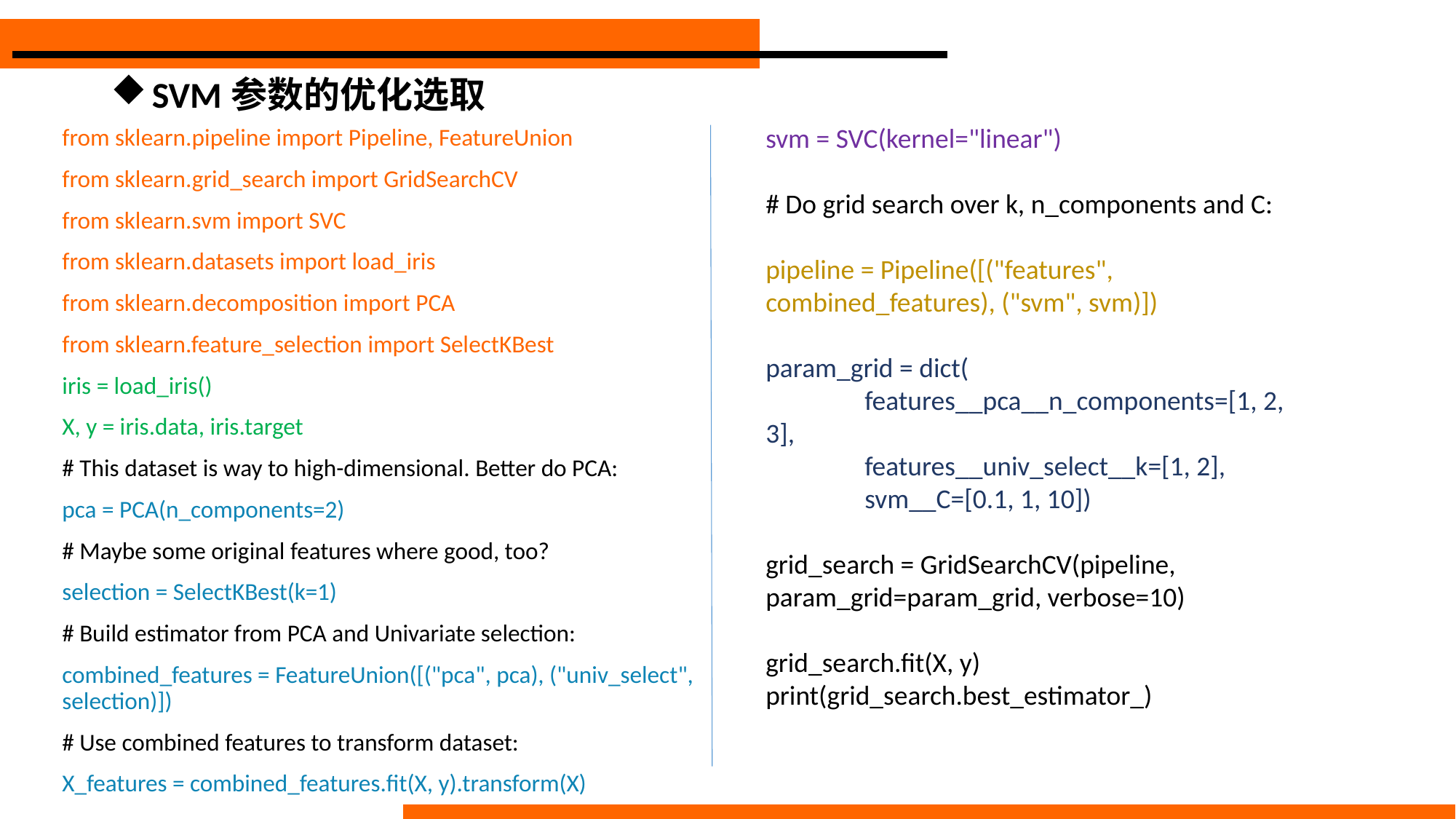

# SVM参数的优化选取
svm = SVC(kernel="linear")

# Do grid search over k, n_components and C:

pipeline = Pipeline([("features", combined_features), ("svm", svm)])

param_grid = dict(
                features__pca__n_components=[1, 2, 3],
                features__univ_select__k=[1, 2],
                svm__C=[0.1, 1, 10])

grid_search = GridSearchCV(pipeline, param_grid=param_grid, verbose=10)

grid_search.fit(X, y)
print(grid_search.best_estimator_)
from sklearn.pipeline import Pipeline, FeatureUnion
from sklearn.grid_search import GridSearchCV
from sklearn.svm import SVC
from sklearn.datasets import load_iris
from sklearn.decomposition import PCA
from sklearn.feature_selection import SelectKBest
iris = load_iris()
X, y = iris.data, iris.target
# This dataset is way to high-dimensional. Better do PCA:
pca = PCA(n_components=2)
# Maybe some original features where good, too?
selection = SelectKBest(k=1)
# Build estimator from PCA and Univariate selection:
combined_features = FeatureUnion([("pca", pca), ("univ_select", selection)])
# Use combined features to transform dataset:
X_features = combined_features.fit(X, y).transform(X)